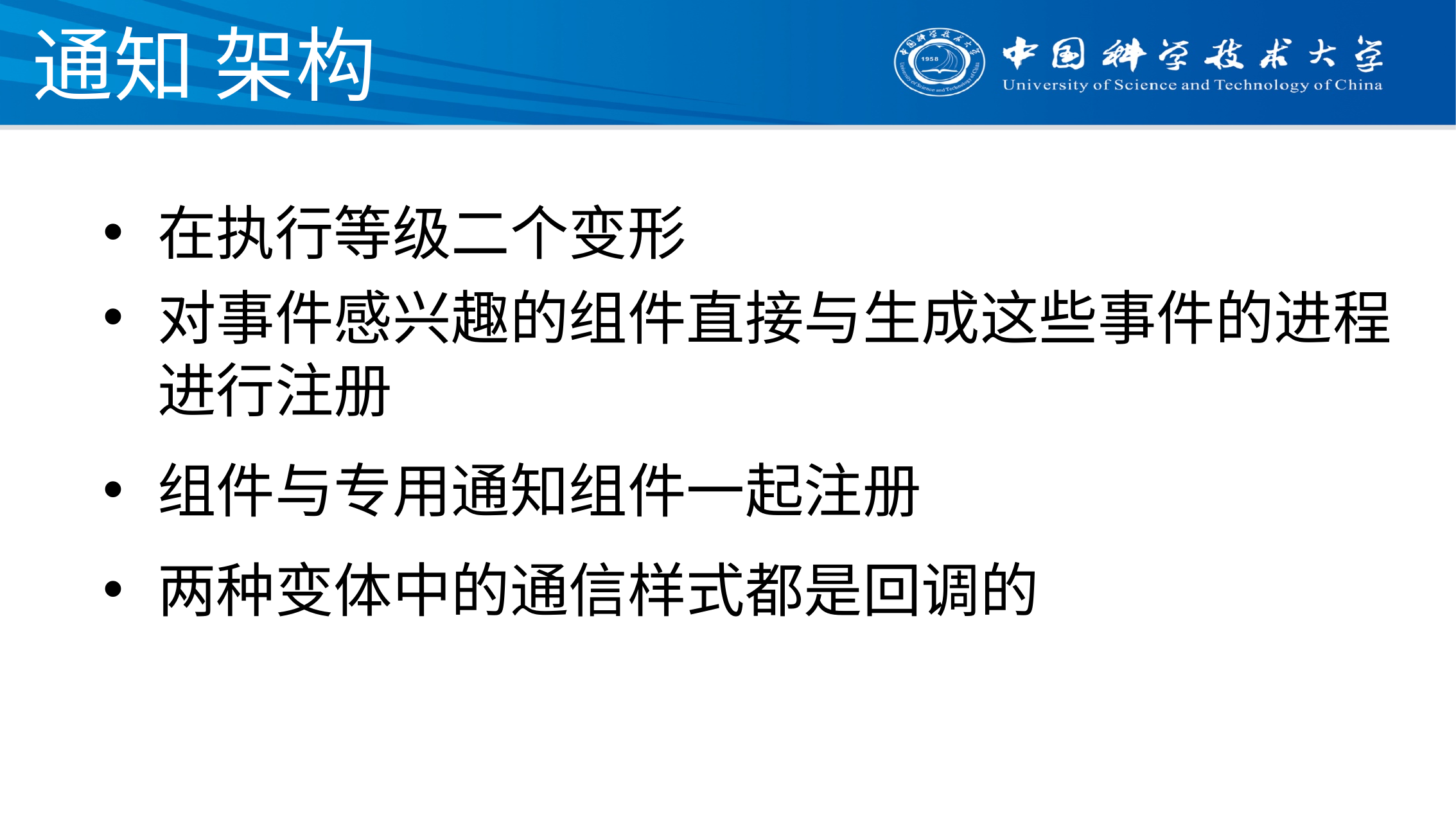

# 通知 架构
在执行等级二个变形
对事件感兴趣的组件直接与生成这些事件的进程进行注册
组件与专用通知组件一起注册
两种变体中的通信样式都是回调的